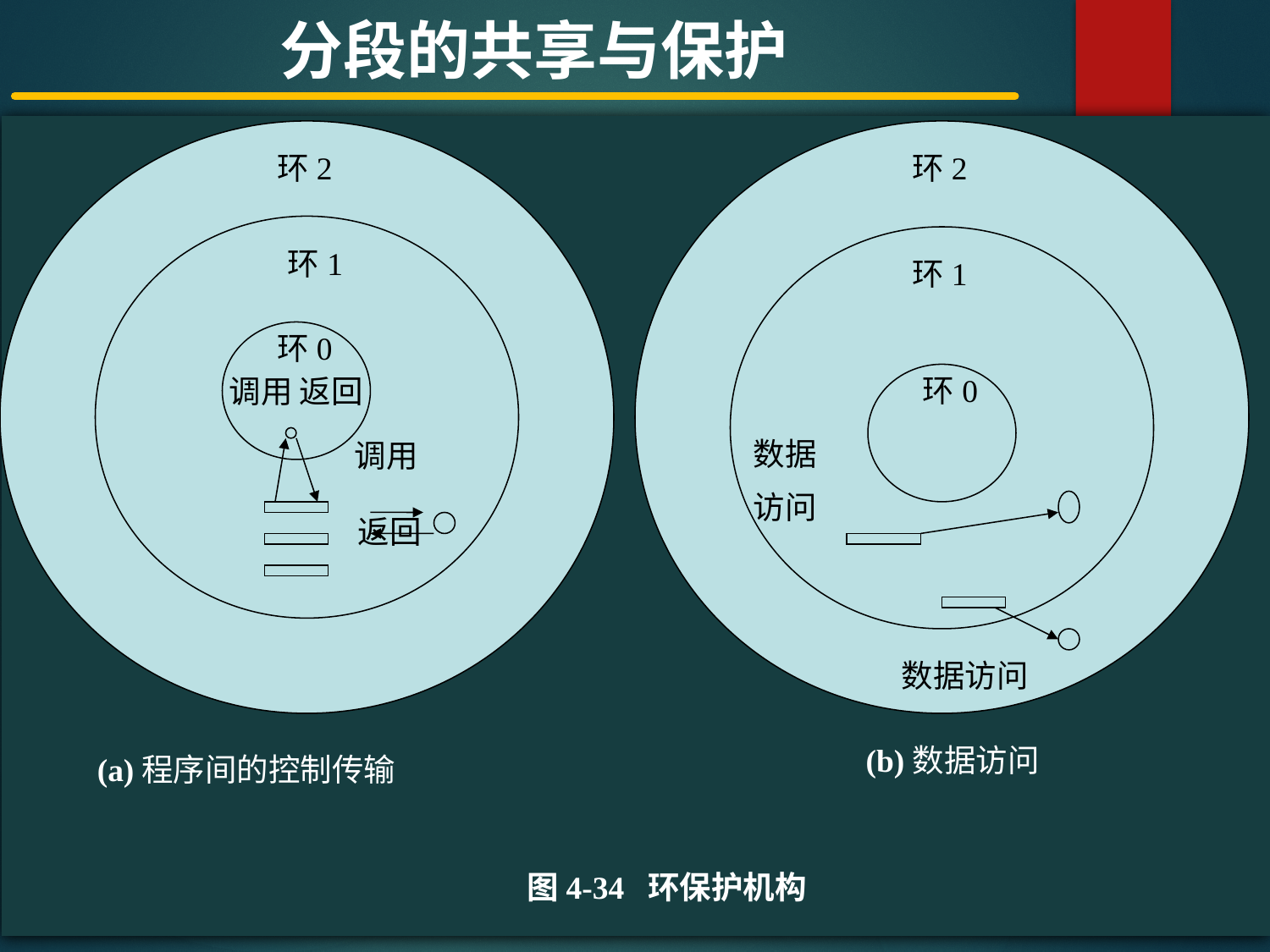

分段的共享与保护
#

环2
环2

                     调用

                      返回

环1
环1
调用 返回
环0

环0

数据
访问

数据访问
(b)数据访问
(a)程序间的控制传输
图4-34  环保护机构